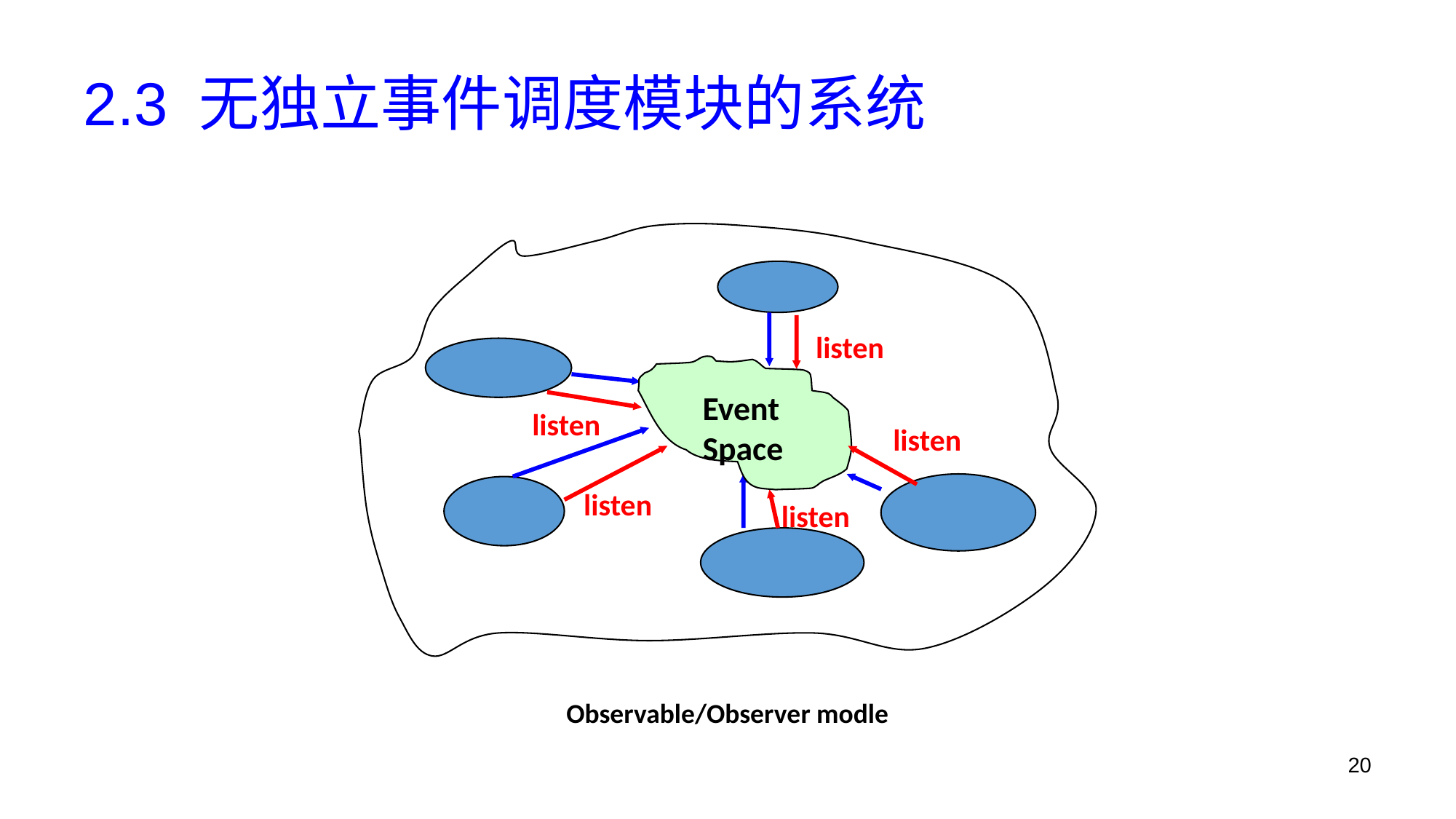

# 2.3 无独立事件调度模块的系统

listen

Event Space

listen
listen

listen

listen

Observable/Observer modle
20